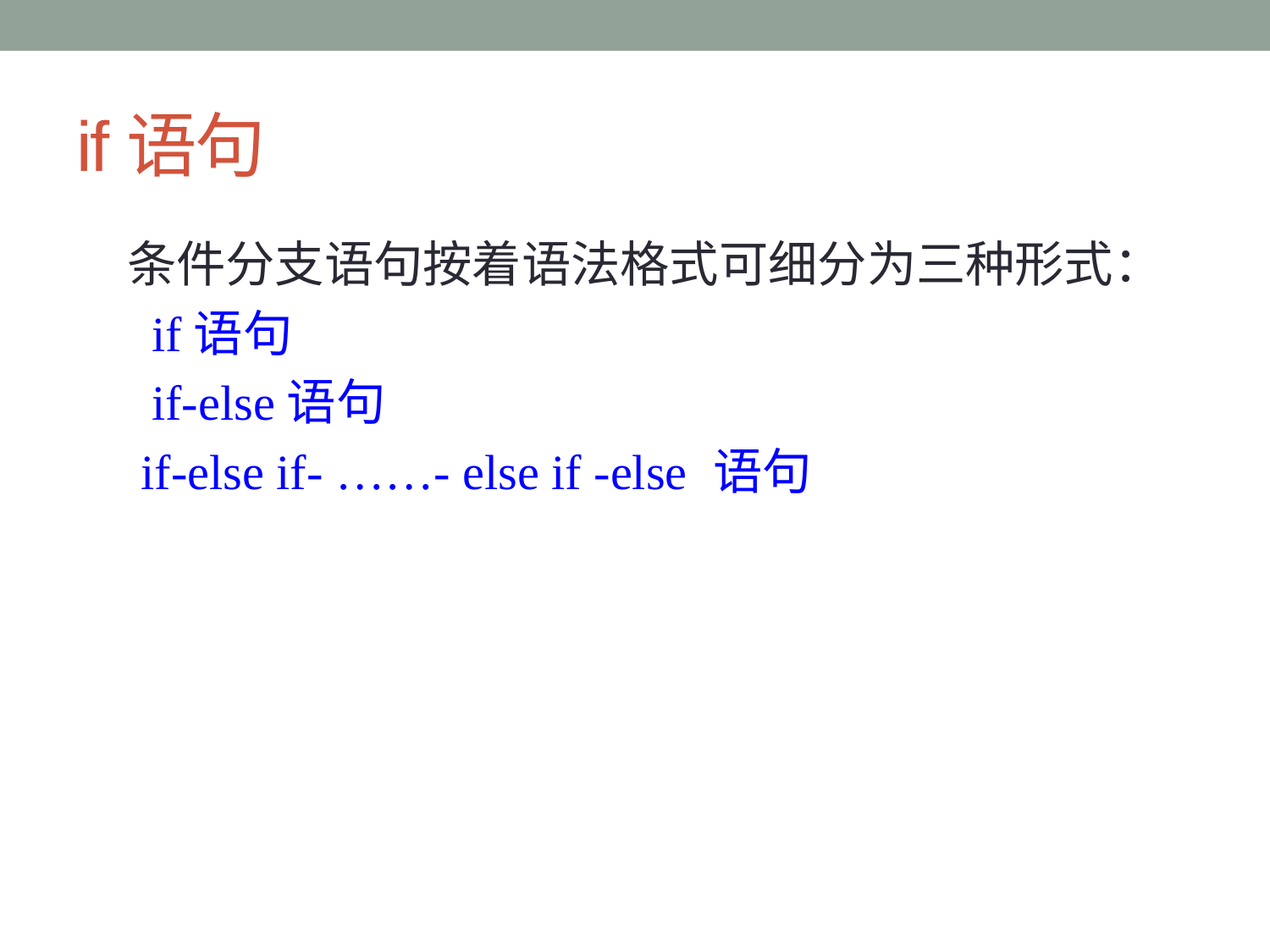

# if语句
条件分支语句按着语法格式可细分为三种形式：
  if语句
  if-else语句
 if-else if- ……- else if -else 语句